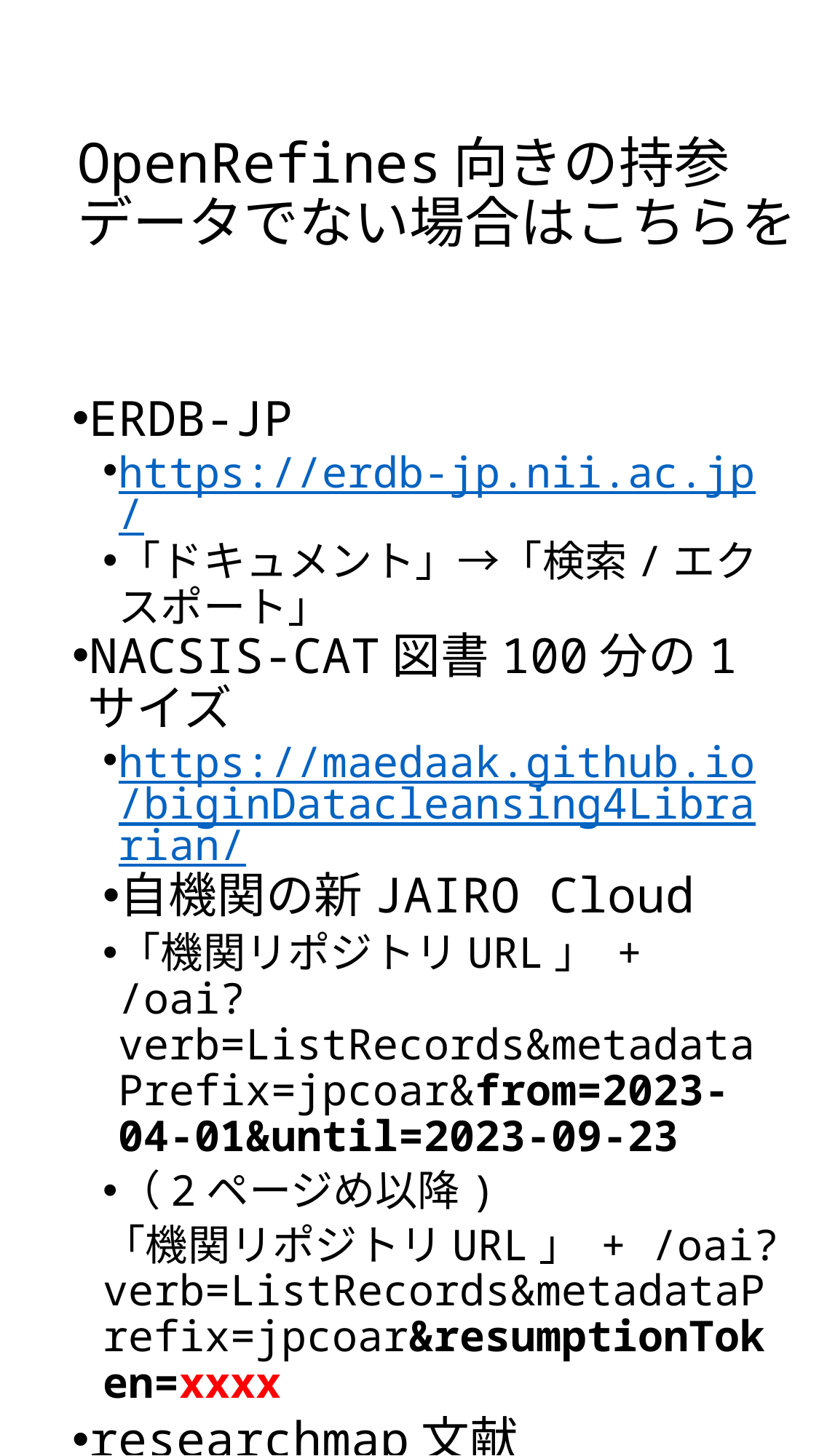

# OpenRefines向きの持参データでない場合はこちらを
ERDB-JP
https://erdb-jp.nii.ac.jp/
「ドキュメント」→「検索/エクスポート」
NACSIS-CAT図書100分の1サイズ
https://maedaak.github.io/biginDatacleansing4Librarian/
自機関の新JAIRO Cloud
「機関リポジトリURL」 + /oai? verb=ListRecords&metadataPrefix=jpcoar&from=2023-04-01&until=2023-09-23
（2ページめ以降)
「機関リポジトリURL」 + /oai? verb=ListRecords&metadataPrefix=jpcoar&resumptionToken=xxxx
researchmap文献
https://api.researchmap.jp/xxxx/published_papers?limit=1000